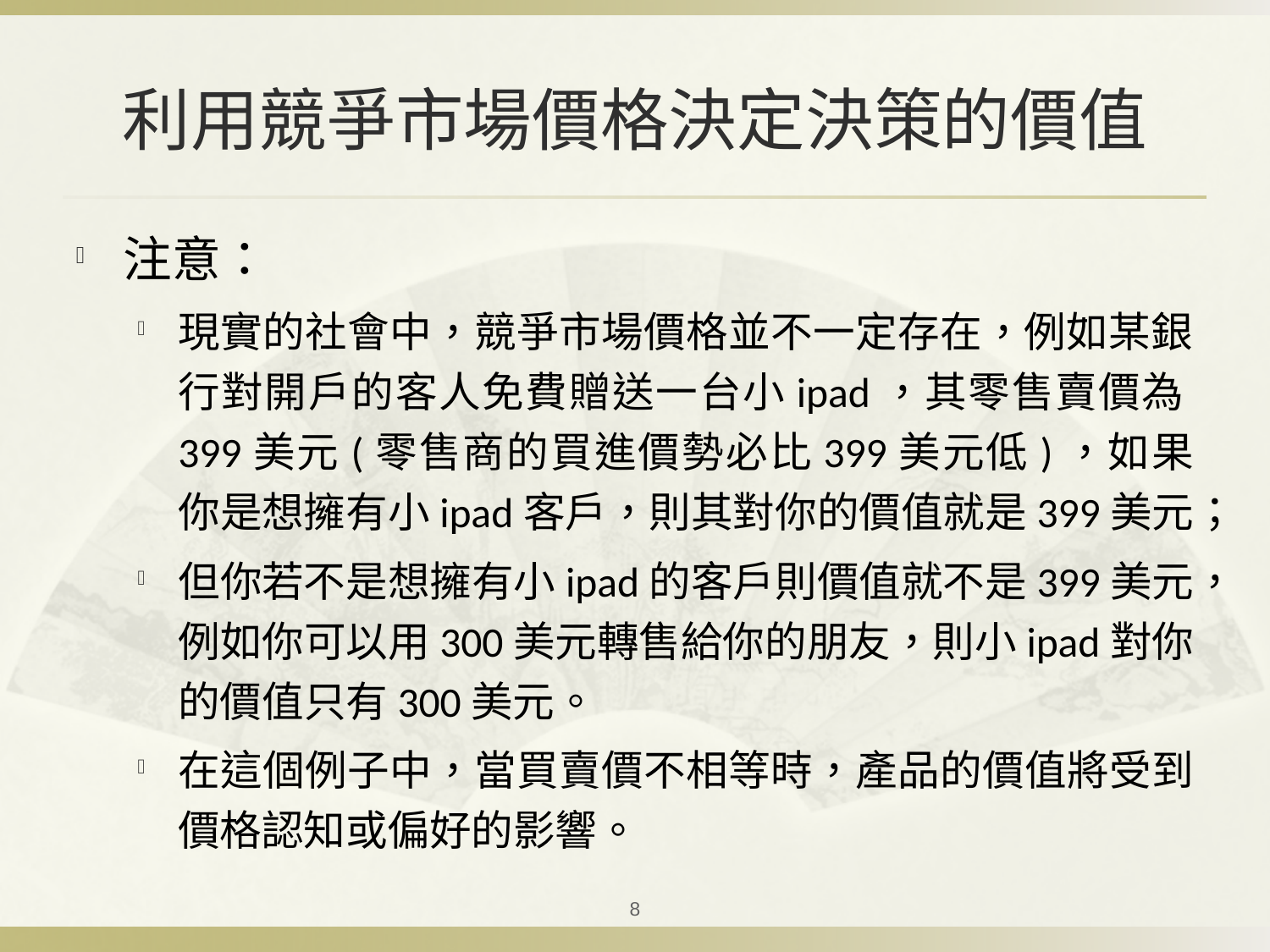

# 利用競爭市場價格決定決策的價值
注意：
現實的社會中，競爭市場價格並不一定存在，例如某銀行對開戶的客人免費贈送一台小ipad，其零售賣價為399美元(零售商的買進價勢必比399美元低)，如果你是想擁有小ipad客戶，則其對你的價值就是399美元；
但你若不是想擁有小ipad的客戶則價值就不是399美元，例如你可以用300美元轉售給你的朋友，則小ipad對你的價值只有300美元。
在這個例子中，當買賣價不相等時，產品的價值將受到價格認知或偏好的影響。
8